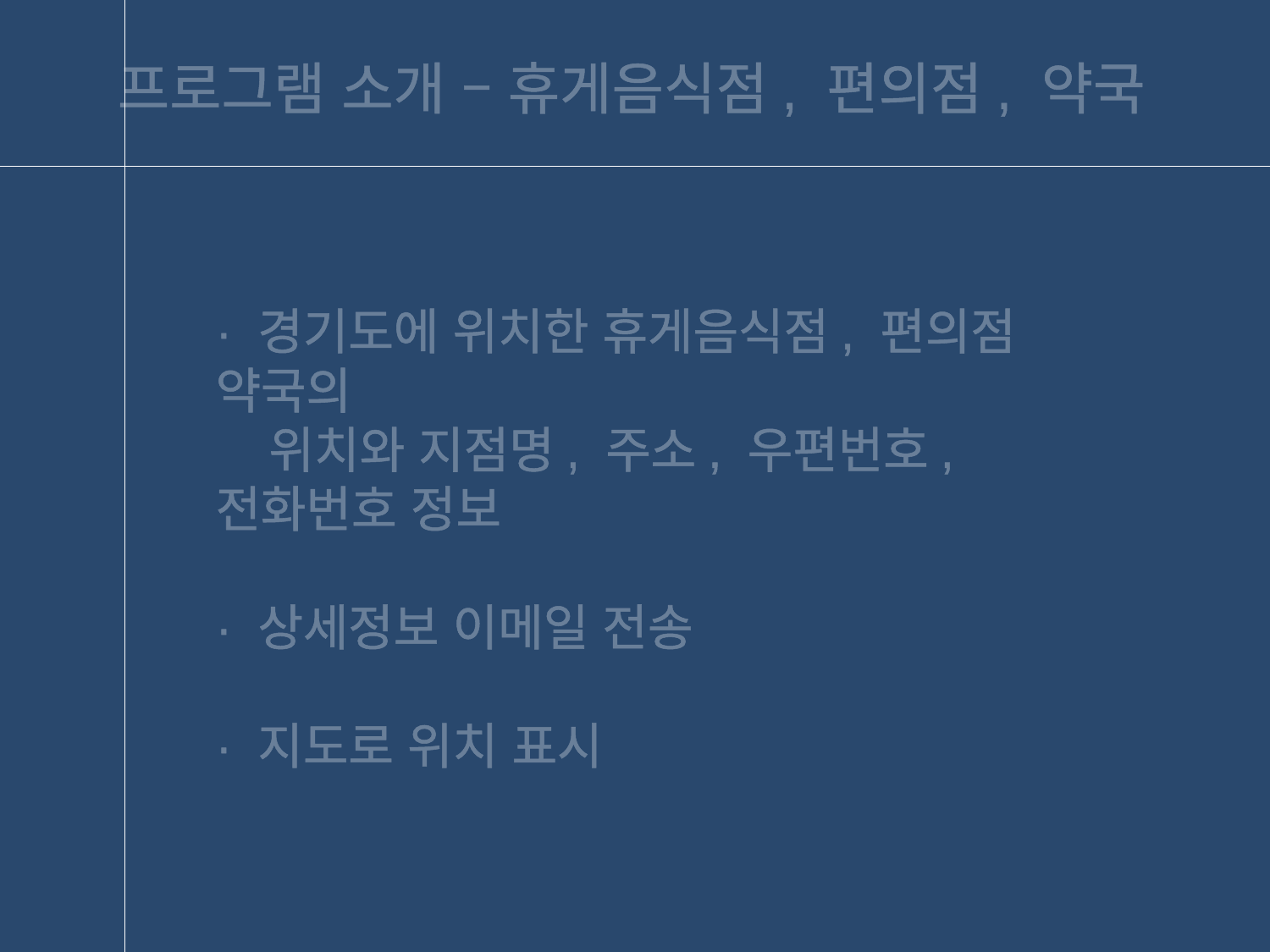

프로그램 소개 – 휴게음식점, 편의점, 약국
· 경기도에 위치한 휴게음식점, 편의점 약국의
   위치와 지점명, 주소, 우편번호, 전화번호 정보

· 상세정보 이메일 전송

· 지도로 위치 표시